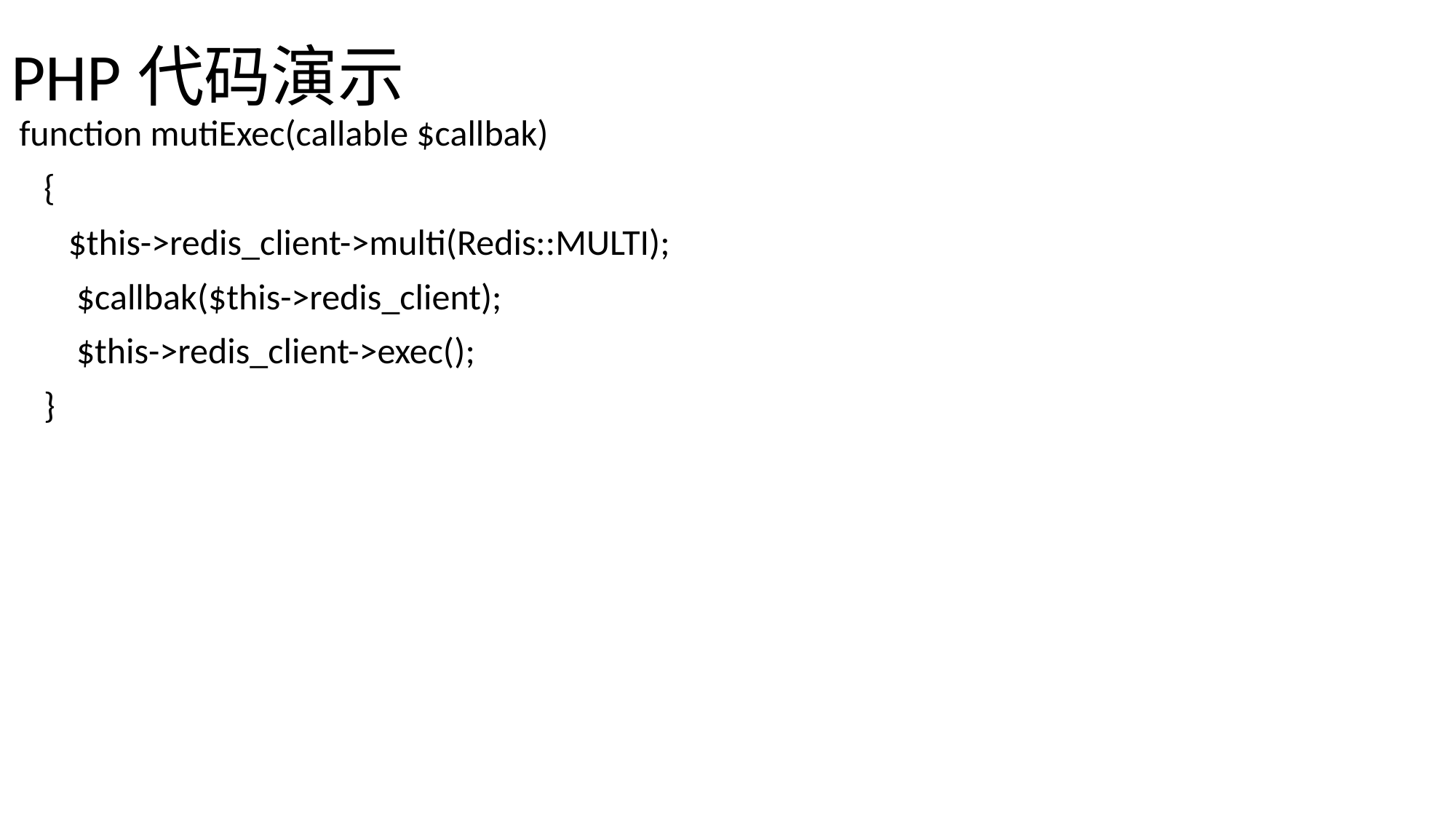

# PHP代码演示
 function mutiExec(callable $callbak)
    {
       $this->redis_client->multi(Redis::MULTI);
        $callbak($this->redis_client);
        $this->redis_client->exec();
    }